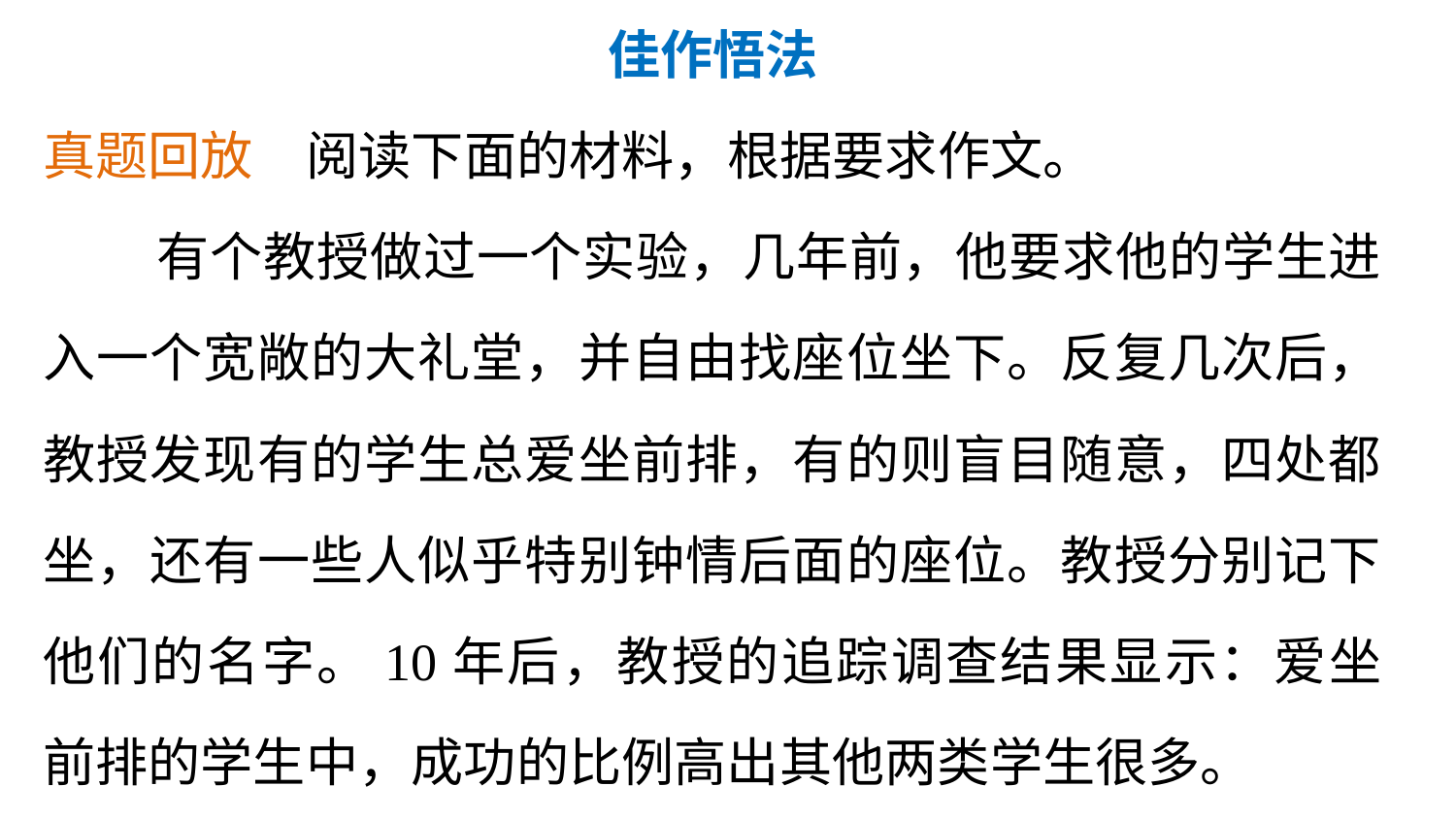

佳作悟法
真题回放　阅读下面的材料，根据要求作文。
        有个教授做过一个实验，几年前，他要求他的学生进入一个宽敞的大礼堂，并自由找座位坐下。反复几次后，教授发现有的学生总爱坐前排，有的则盲目随意，四处都坐，还有一些人似乎特别钟情后面的座位。教授分别记下他们的名字。10年后，教授的追踪调查结果显示：爱坐前排的学生中，成功的比例高出其他两类学生很多。